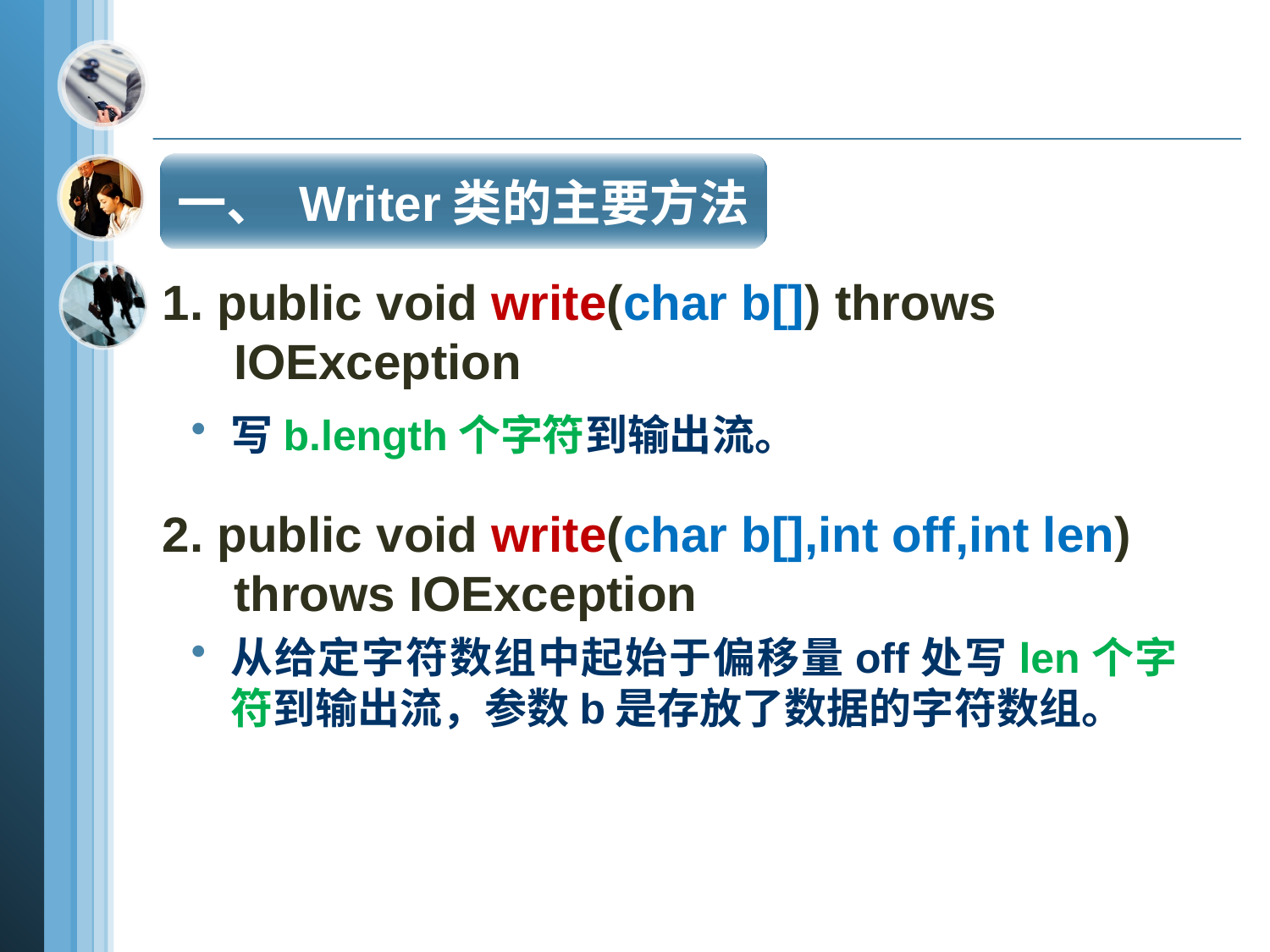

一、 Writer类的主要方法

1. public void write(char b[]) throws IOException
写b.length个字符到输出流。
2. public void write(char b[],int off,int len) throws IOException
从给定字符数组中起始于偏移量off处写len个字符到输出流，参数b是存放了数据的字符数组。